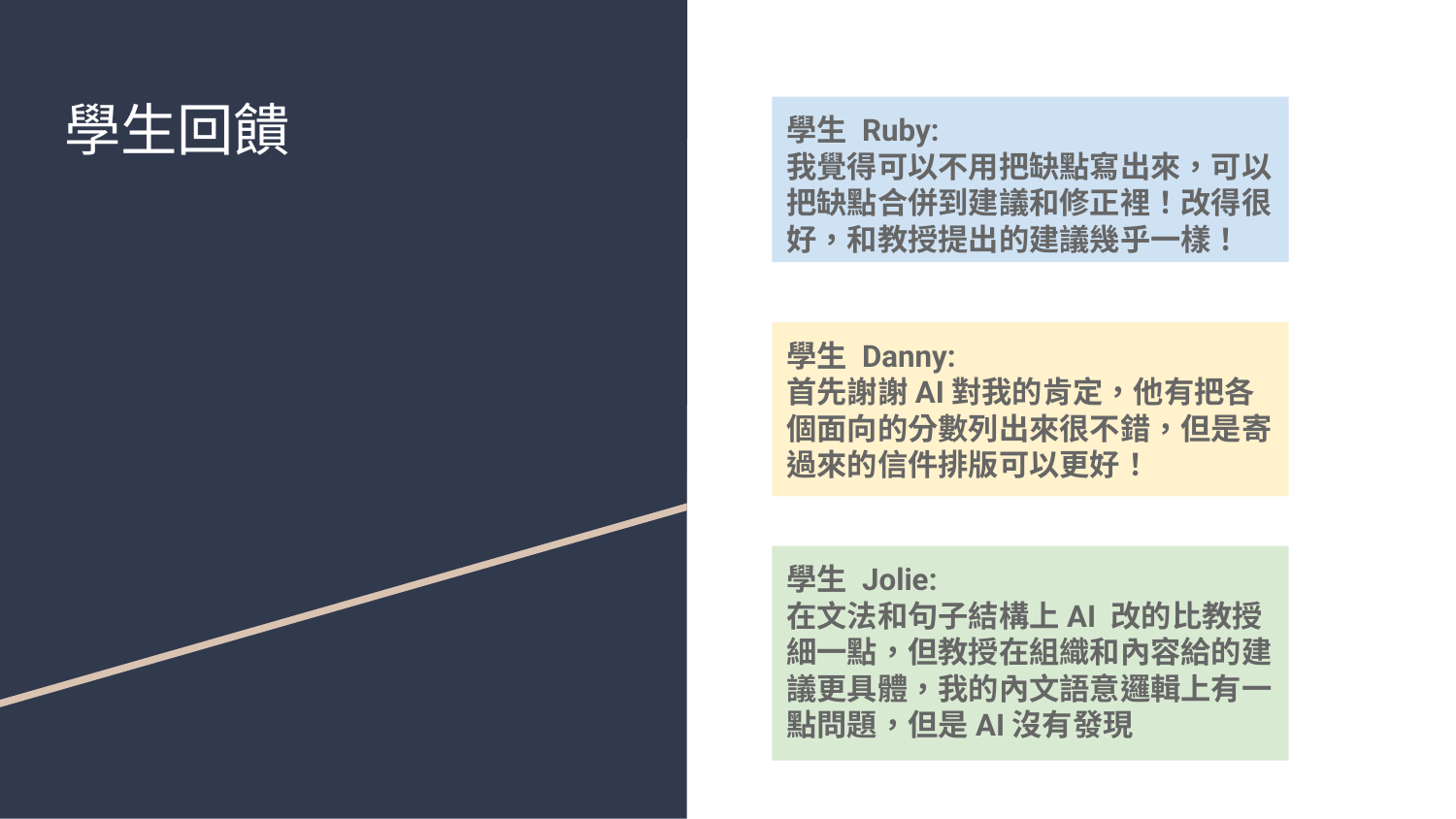

# 學生回饋

學生 Ruby:
我覺得可以不用把缺點寫出來，可以把缺點合併到建議和修正裡！改得很好，和教授提出的建議幾乎一樣！
學生 Danny:
首先謝謝AI對我的肯定，他有把各個面向的分數列出來很不錯，但是寄過來的信件排版可以更好！
學生 Jolie:
在文法和句子結構上AI 改的比教授細一點，但教授在組織和內容給的建議更具體，我的內文語意邏輯上有一點問題，但是AI沒有發現